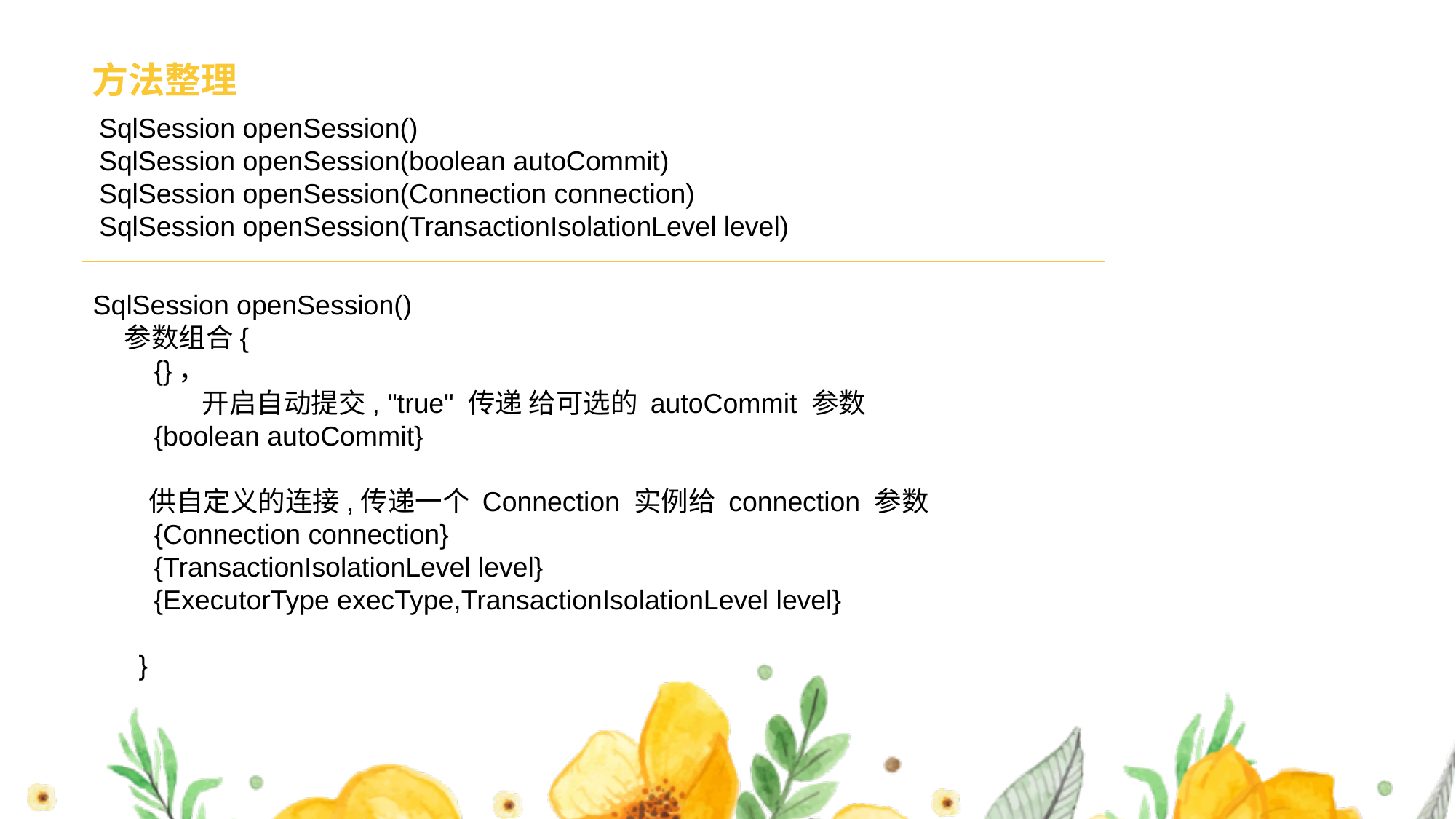

# 方法整理
    SqlSession openSession()
    SqlSession openSession(boolean autoCommit)
    SqlSession openSession(Connection connection)
    SqlSession openSession(TransactionIsolationLevel level)

SqlSession openSession()
    参数组合{
        {}，
    	开启自动提交, "true" 传递 给可选的 autoCommit 参数
        {boolean autoCommit}

        供自定义的连接,传递一个 Connection 实例给 connection 参数
        {Connection connection}
        {TransactionIsolationLevel level}
        {ExecutorType execType,TransactionIsolationLevel level}

      }